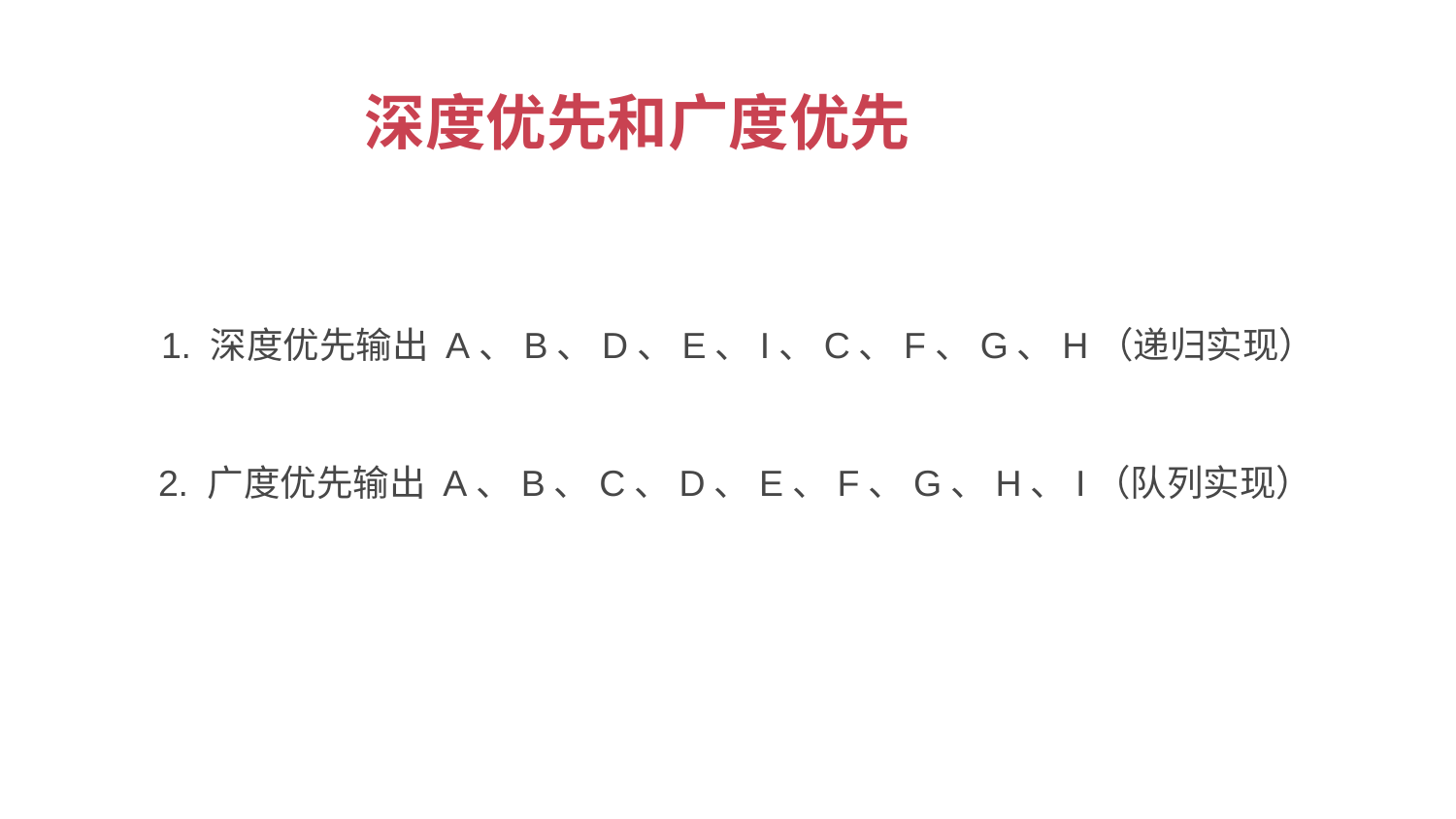

深度优先和广度优先
1. 深度优先输出 A、B、D、E、I、C、F、G、H（递归实现）
2. 广度优先输出 A、B、C、D、E、F、G、H、I（队列实现）